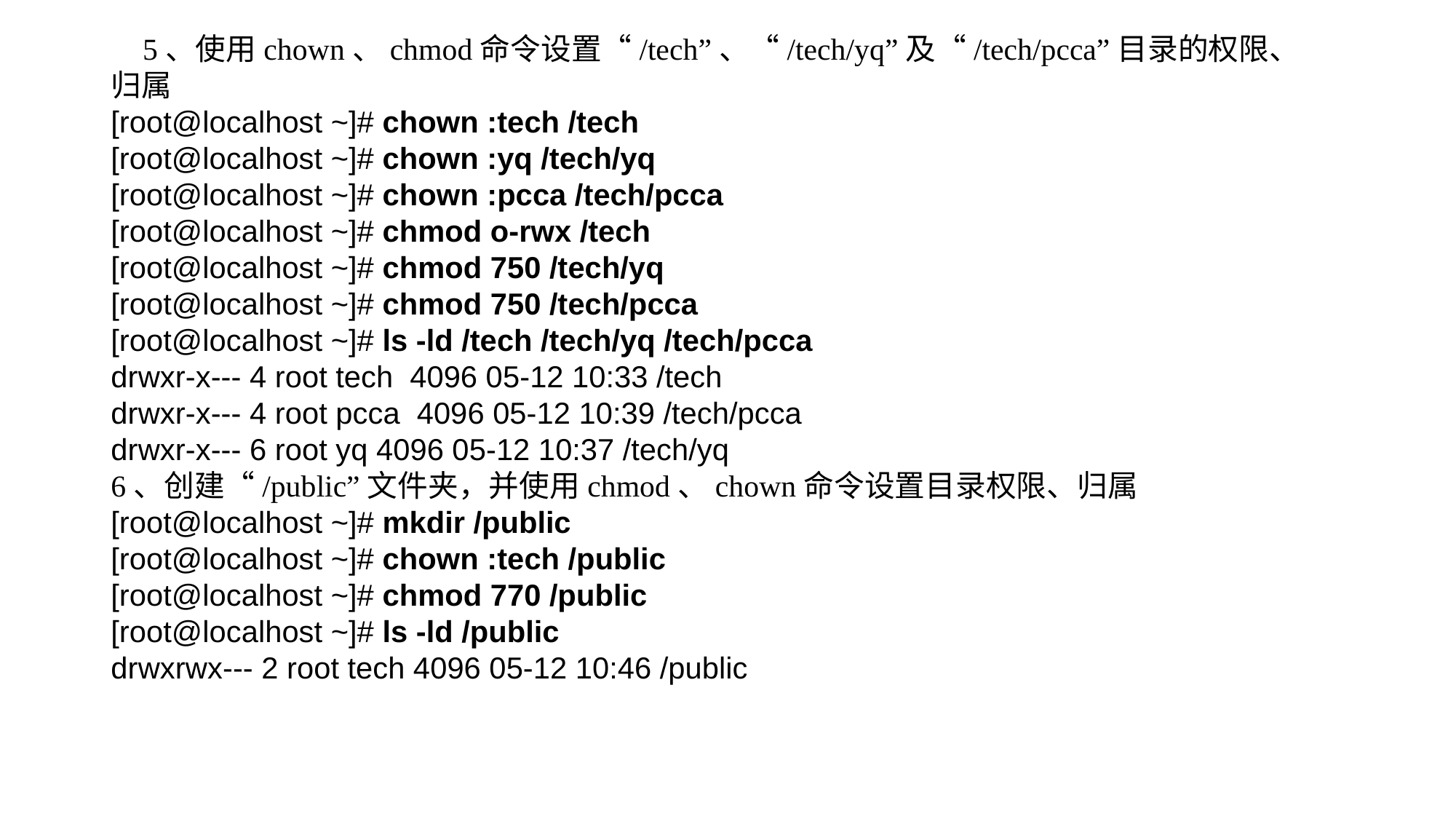

5、使用chown、chmod命令设置“/tech”、“/tech/yq”及“/tech/pcca”目录的权限、归属
[root@localhost ~]# chown :tech /tech
[root@localhost ~]# chown :yq /tech/yq
[root@localhost ~]# chown :pcca /tech/pcca
[root@localhost ~]# chmod o-rwx /tech
[root@localhost ~]# chmod 750 /tech/yq
[root@localhost ~]# chmod 750 /tech/pcca
[root@localhost ~]# ls -ld /tech /tech/yq /tech/pcca
drwxr-x--- 4 root tech  4096 05-12 10:33 /tech
drwxr-x--- 4 root pcca  4096 05-12 10:39 /tech/pcca
drwxr-x--- 6 root yq 4096 05-12 10:37 /tech/yq
6、创建“/public”文件夹，并使用chmod、chown命令设置目录权限、归属
[root@localhost ~]# mkdir /public
[root@localhost ~]# chown :tech /public
[root@localhost ~]# chmod 770 /public
[root@localhost ~]# ls -ld /public
drwxrwx--- 2 root tech 4096 05-12 10:46 /public